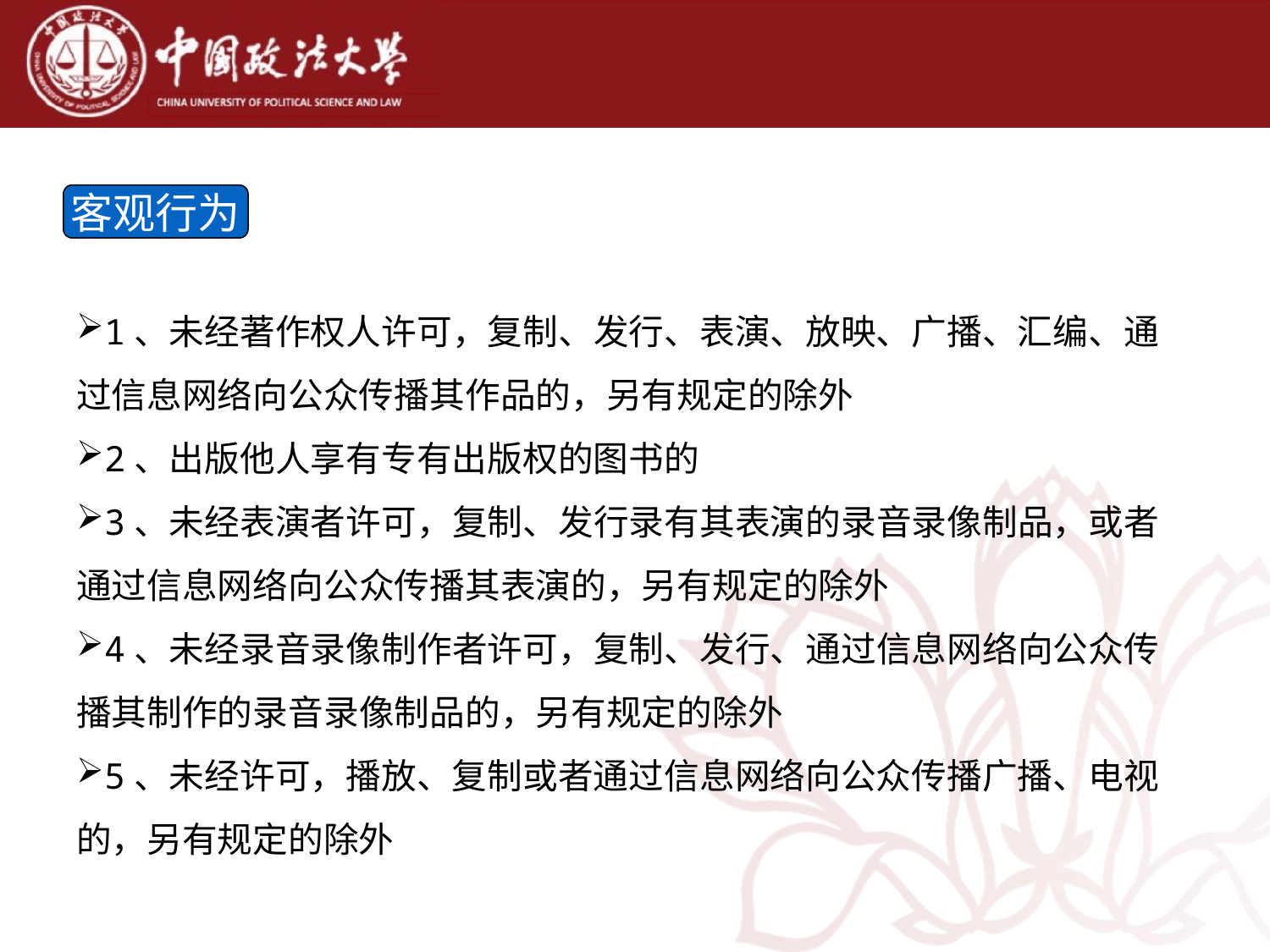

客观行为
1、未经著作权人许可，复制、发行、表演、放映、广播、汇编、通过信息网络向公众传播其作品的，另有规定的除外
2、出版他人享有专有出版权的图书的
3、未经表演者许可，复制、发行录有其表演的录音录像制品，或者通过信息网络向公众传播其表演的，另有规定的除外
4、未经录音录像制作者许可，复制、发行、通过信息网络向公众传播其制作的录音录像制品的，另有规定的除外
5、未经许可，播放、复制或者通过信息网络向公众传播广播、电视的，另有规定的除外